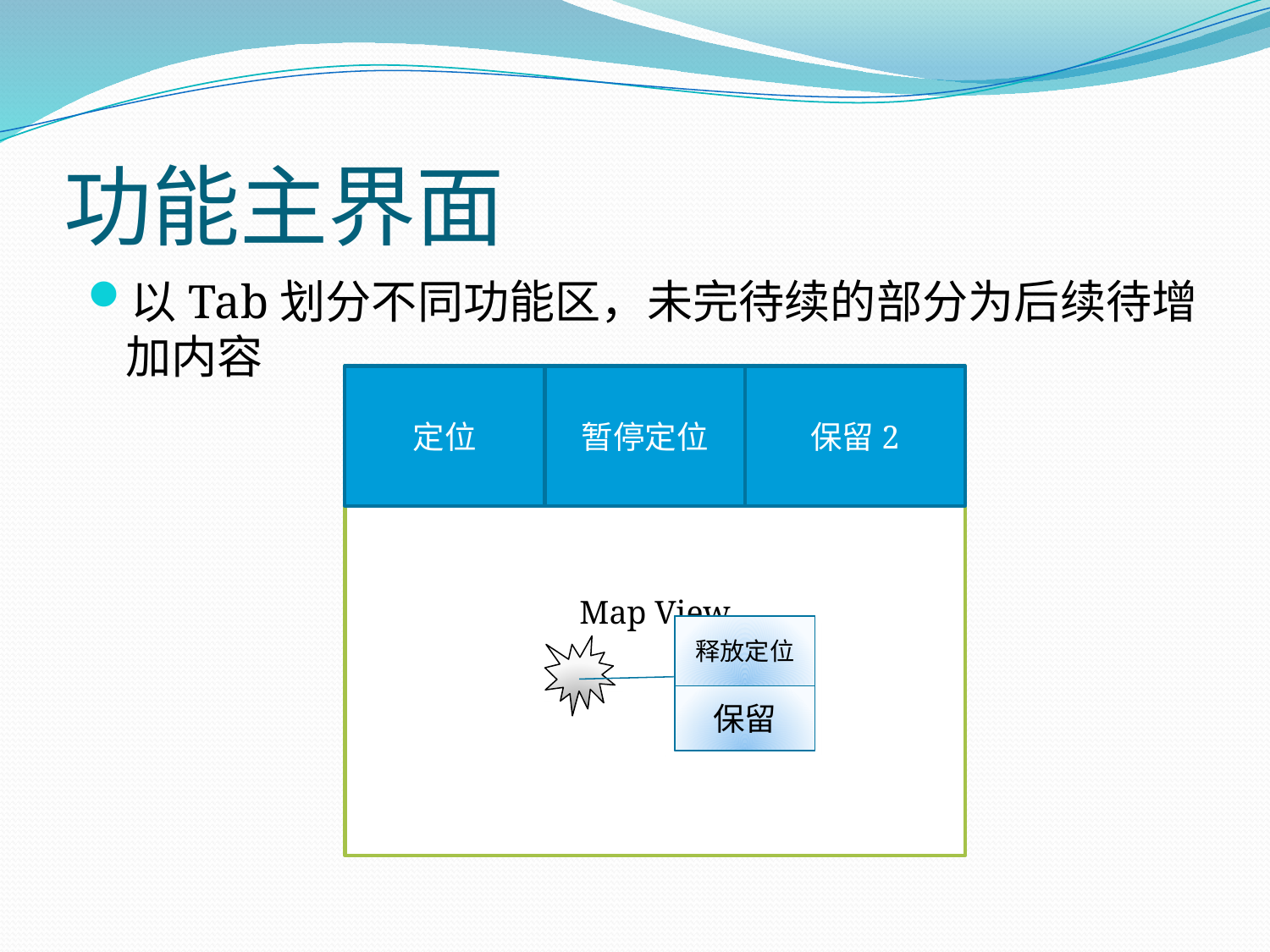

# 功能主界面
以Tab划分不同功能区，未完待续的部分为后续待增加内容
Map View
定位
暂停定位
保留2

释放定位

保留